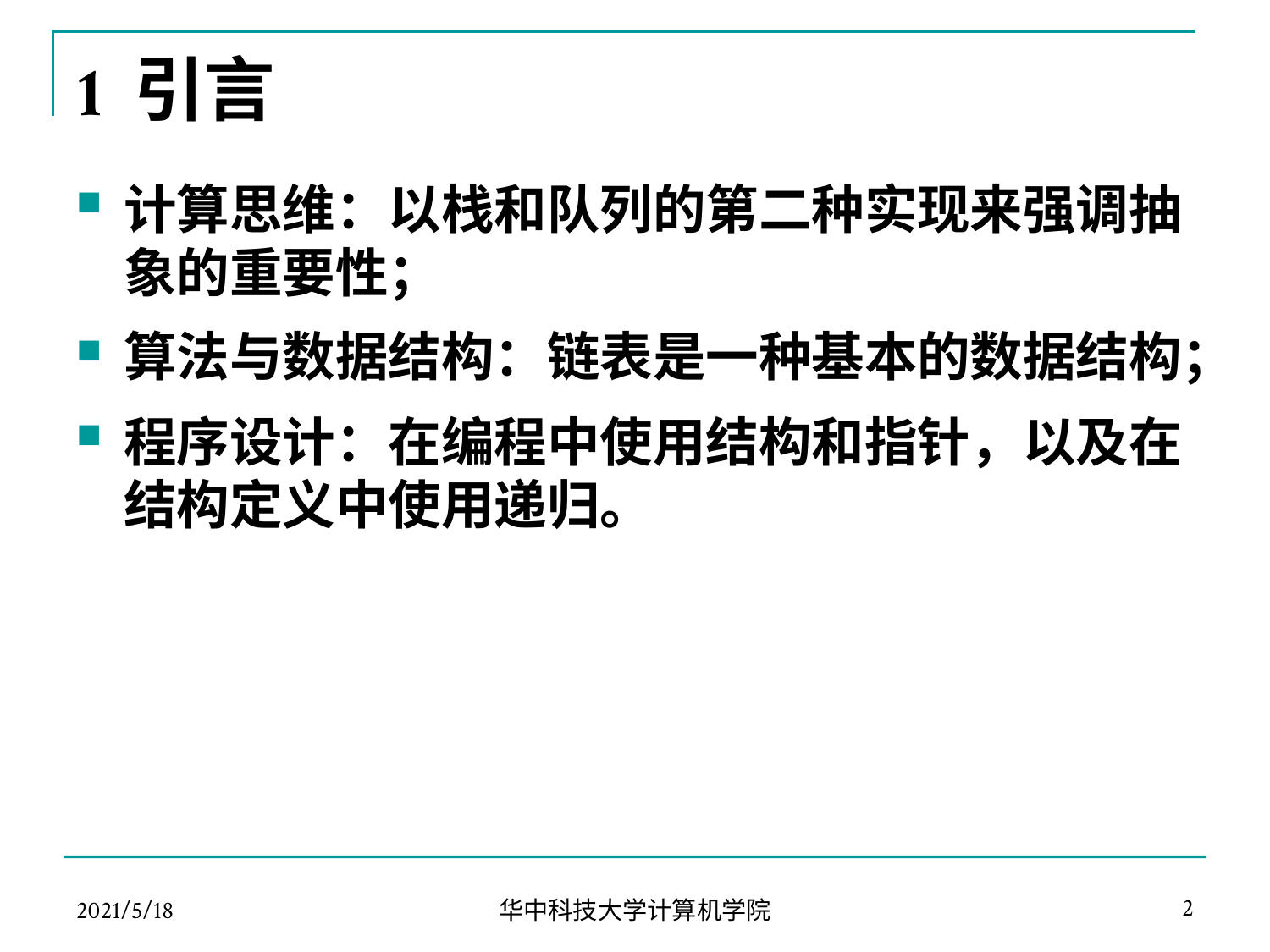

# 1 引言
计算思维：以栈和队列的第二种实现来强调抽象的重要性；
算法与数据结构：链表是一种基本的数据结构；
程序设计：在编程中使用结构和指针，以及在结构定义中使用递归。
2021/5/18
2
华中科技大学计算机学院